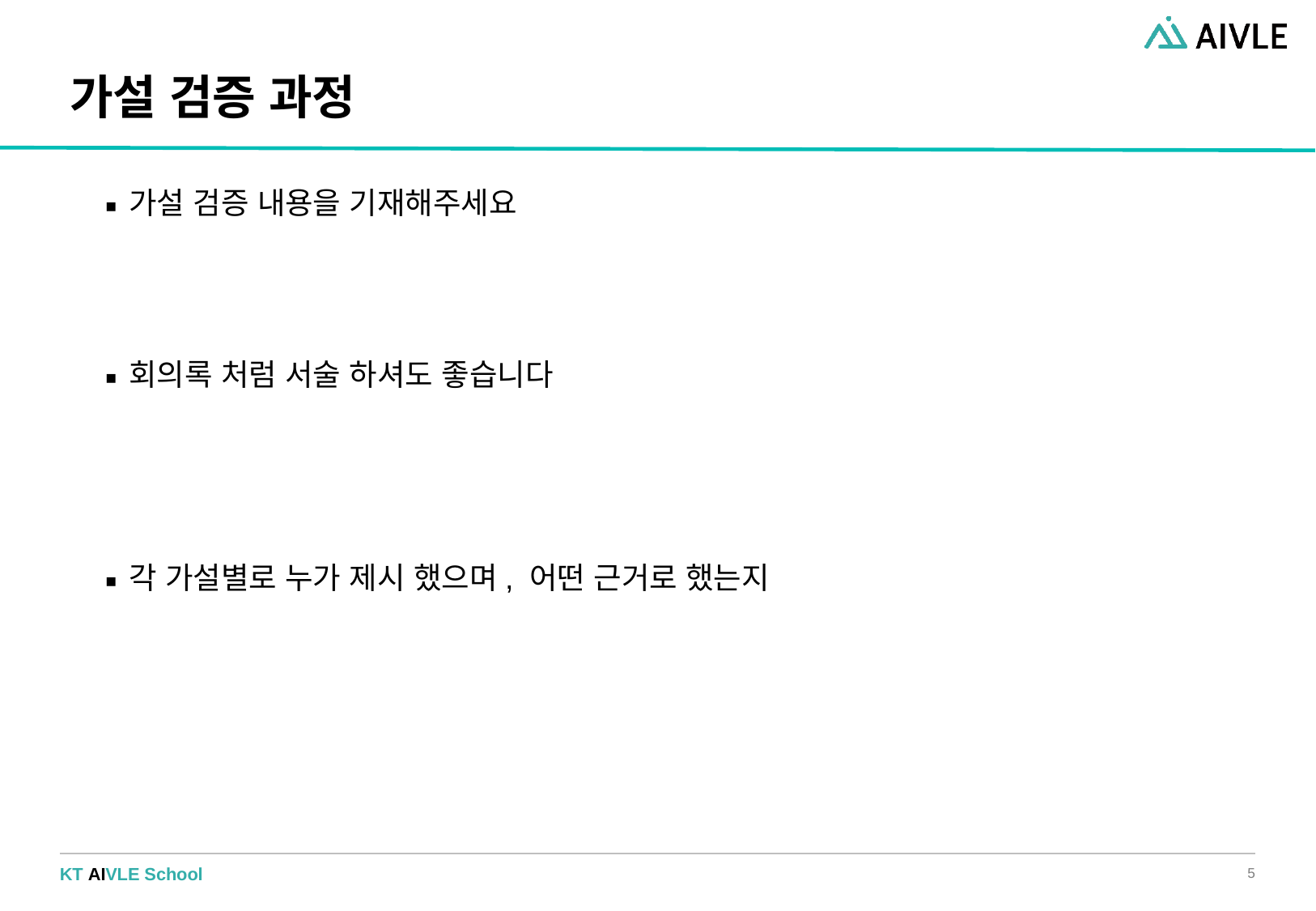

# 가설 검증 과정
가설 검증 내용을 기재해주세요
회의록 처럼 서술 하셔도 좋습니다
각 가설별로 누가 제시 했으며, 어떤 근거로 했는지